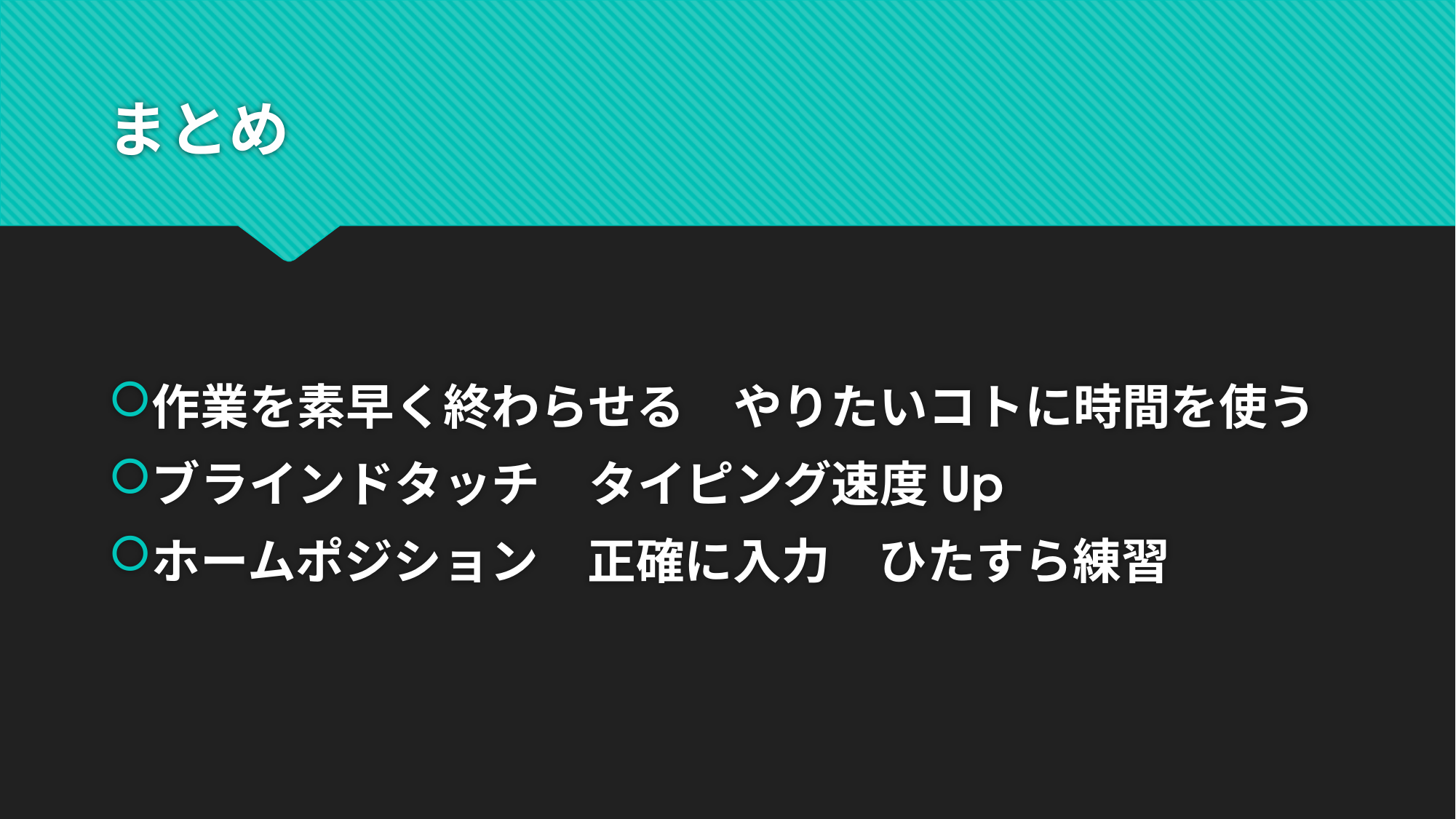

# まとめ
作業を素早く終わらせる　やりたいコトに時間を使う
ブラインドタッチ　タイピング速度Up
ホームポジション　正確に入力　ひたすら練習